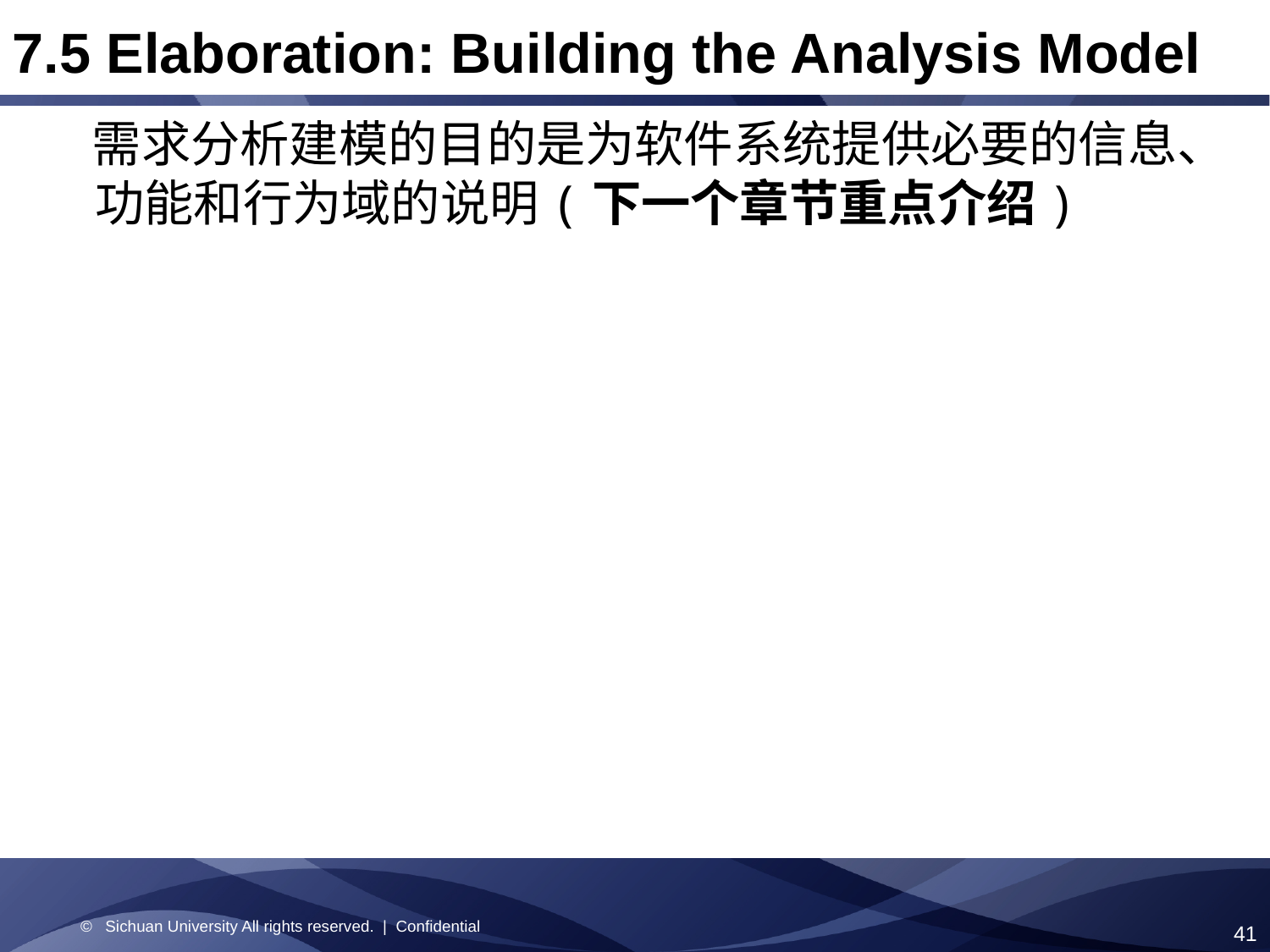

7.5 Elaboration: Building the Analysis Model
   需求分析建模的目的是为软件系统提供必要的信息、功能和行为域的说明(下一个章节重点介绍)

©   Sichuan University All rights reserved.  |  Confidential
41